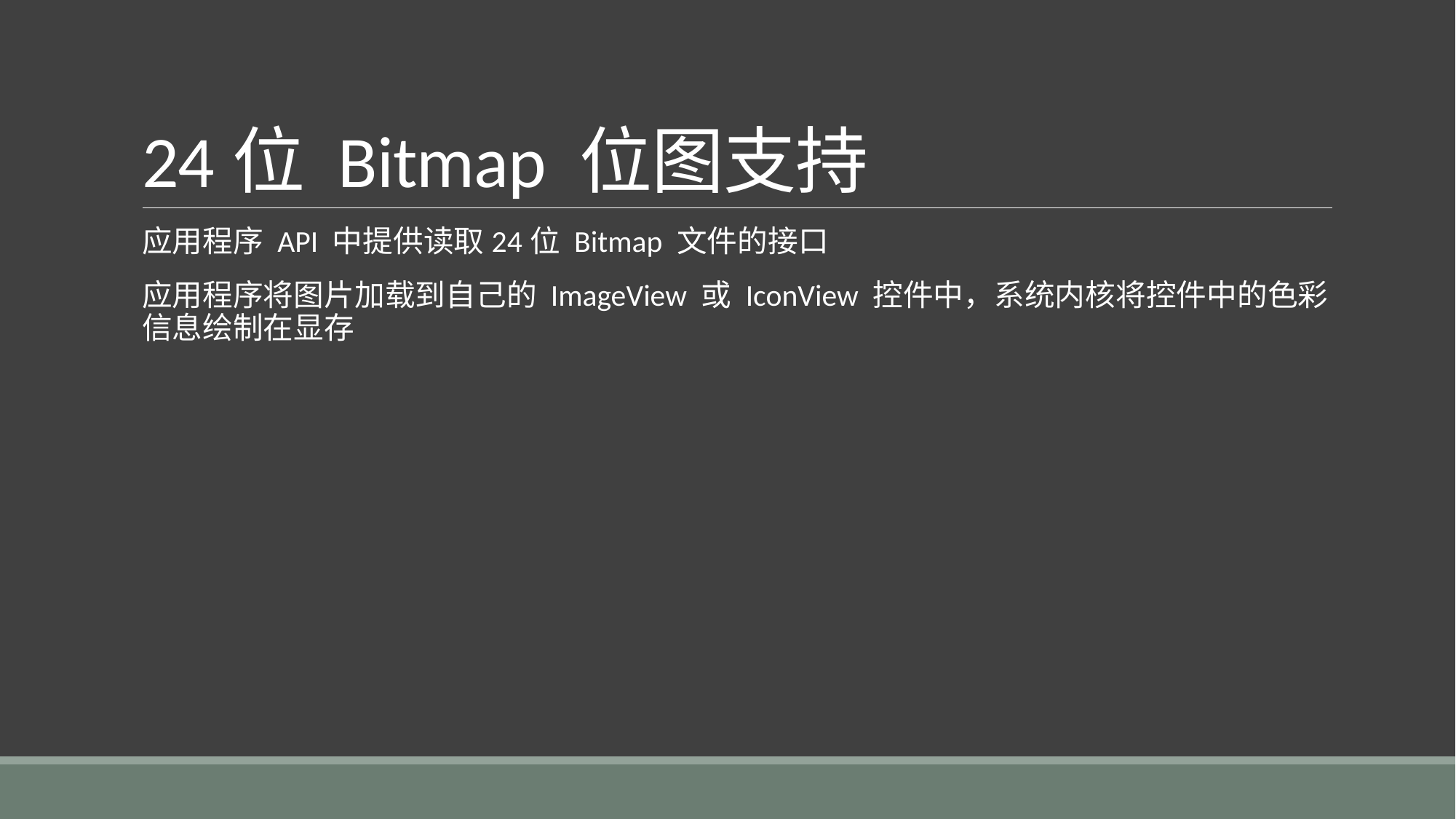

# 24位 Bitmap 位图支持
应用程序 API 中提供读取24位 Bitmap 文件的接口
应用程序将图片加载到自己的 ImageView 或 IconView 控件中，系统内核将控件中的色彩信息绘制在显存